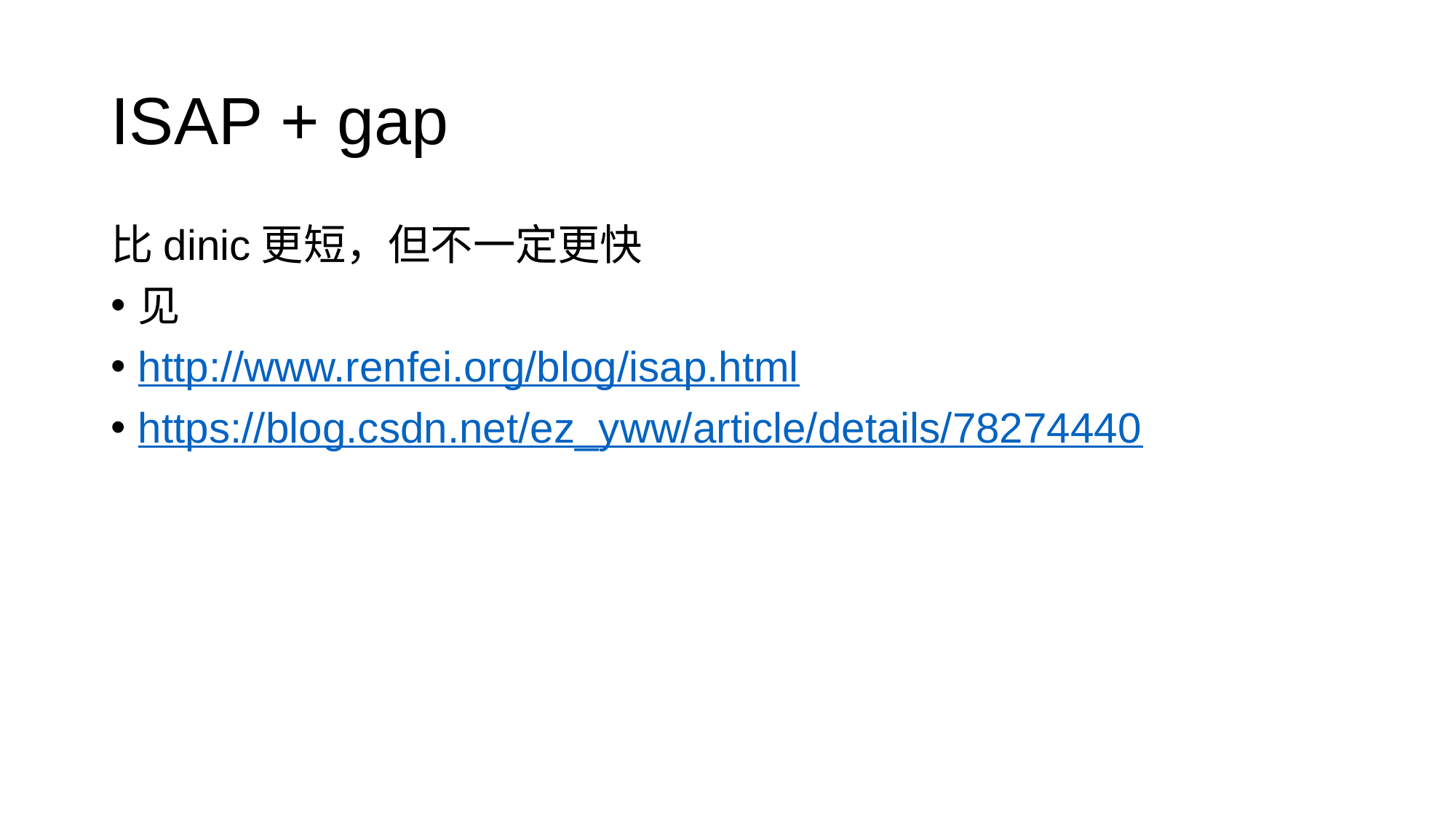

# ISAP + gap
比dinic更短，但不一定更快
见
http://www.renfei.org/blog/isap.html
https://blog.csdn.net/ez_yww/article/details/78274440